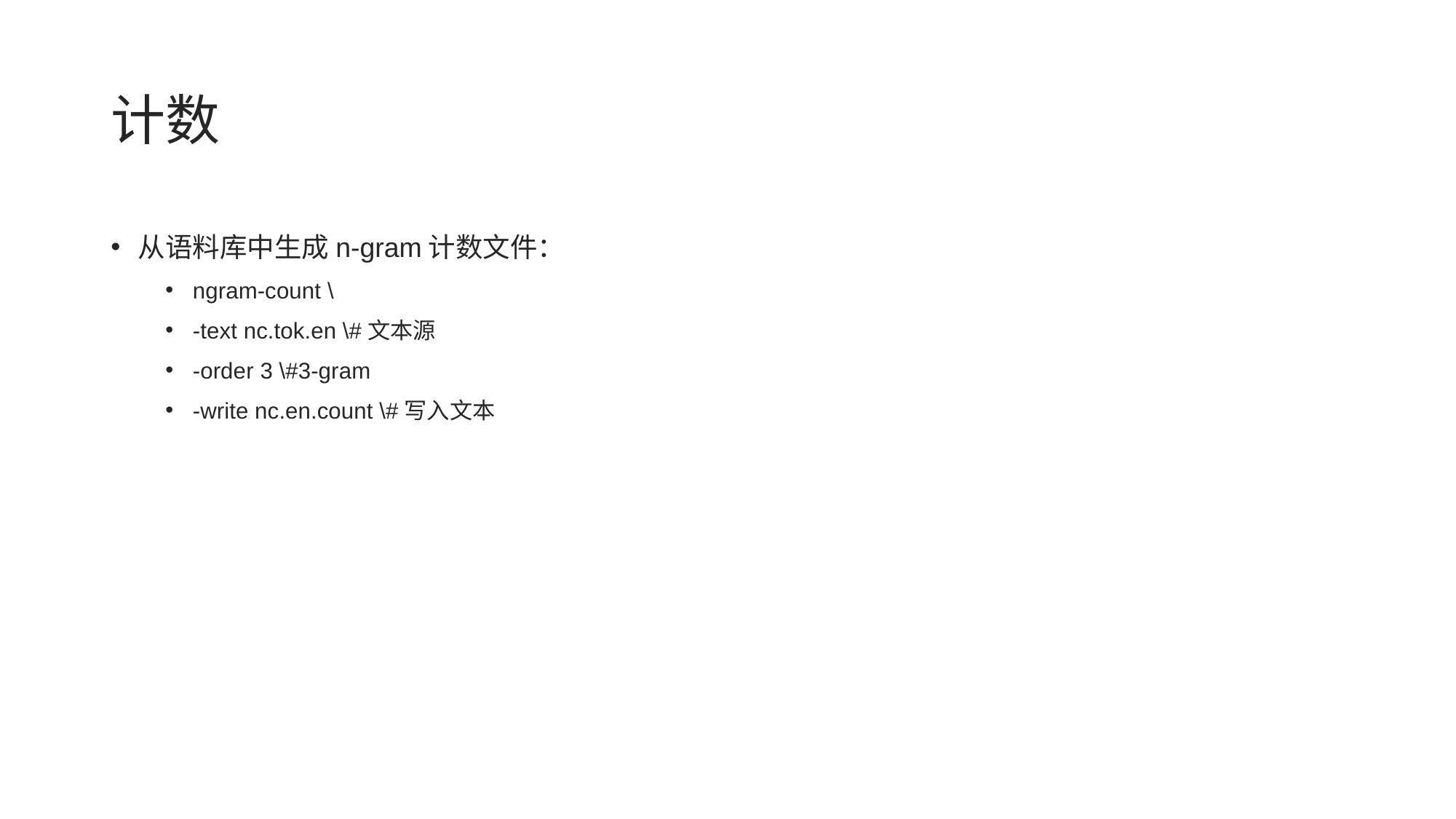

# 计数
从语料库中生成n-gram计数文件：
ngram-count \
-text nc.tok.en \#文本源
-order 3 \#3-gram
-write nc.en.count \#写入文本